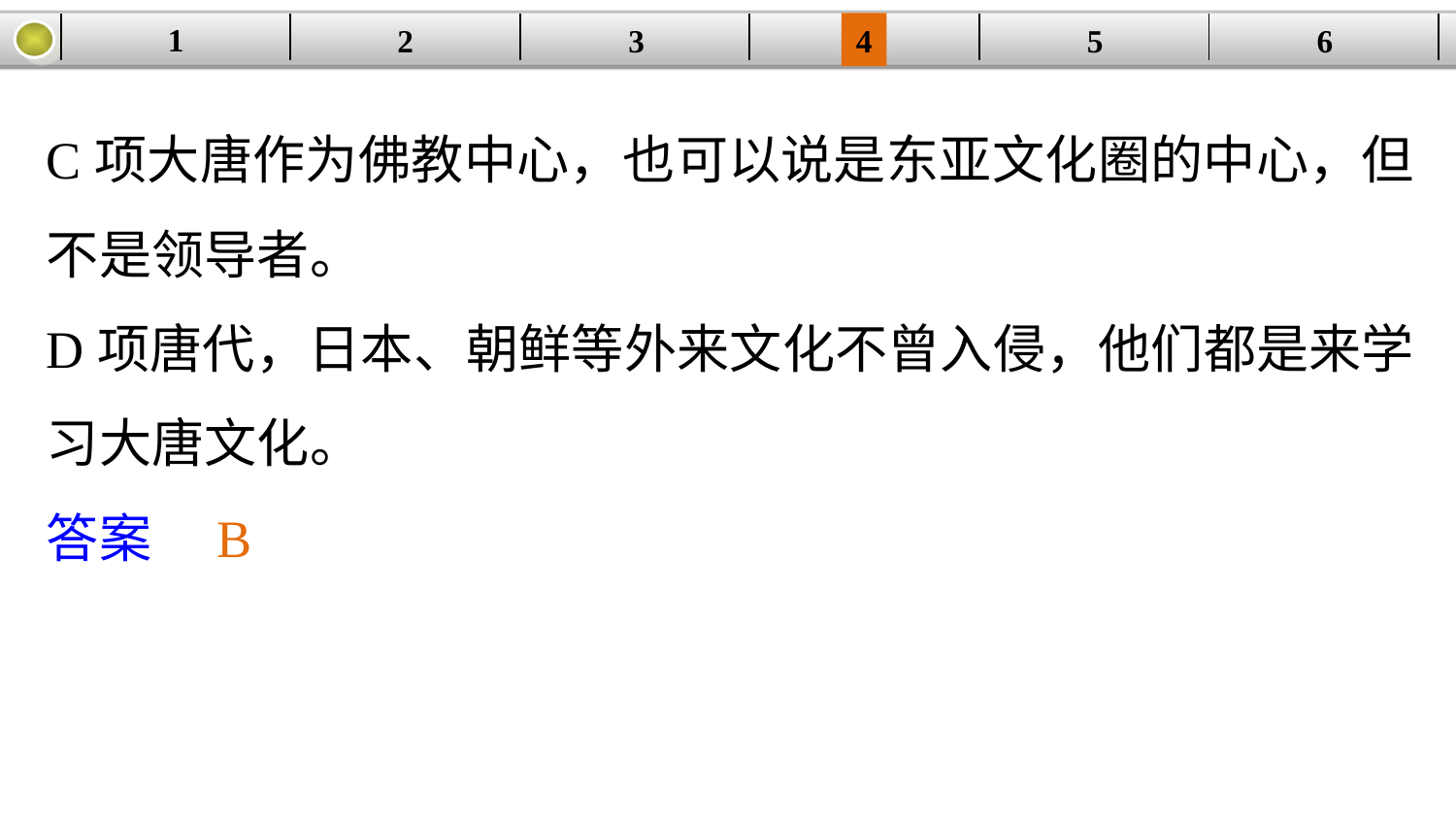

1
3
4
5
6
2
|  |  |  |  |  |  |
| --- | --- | --- | --- | --- | --- |

C项大唐作为佛教中心，也可以说是东亚文化圈的中心，但不是领导者。
D项唐代，日本、朝鲜等外来文化不曾入侵，他们都是来学习大唐文化。
答案　B